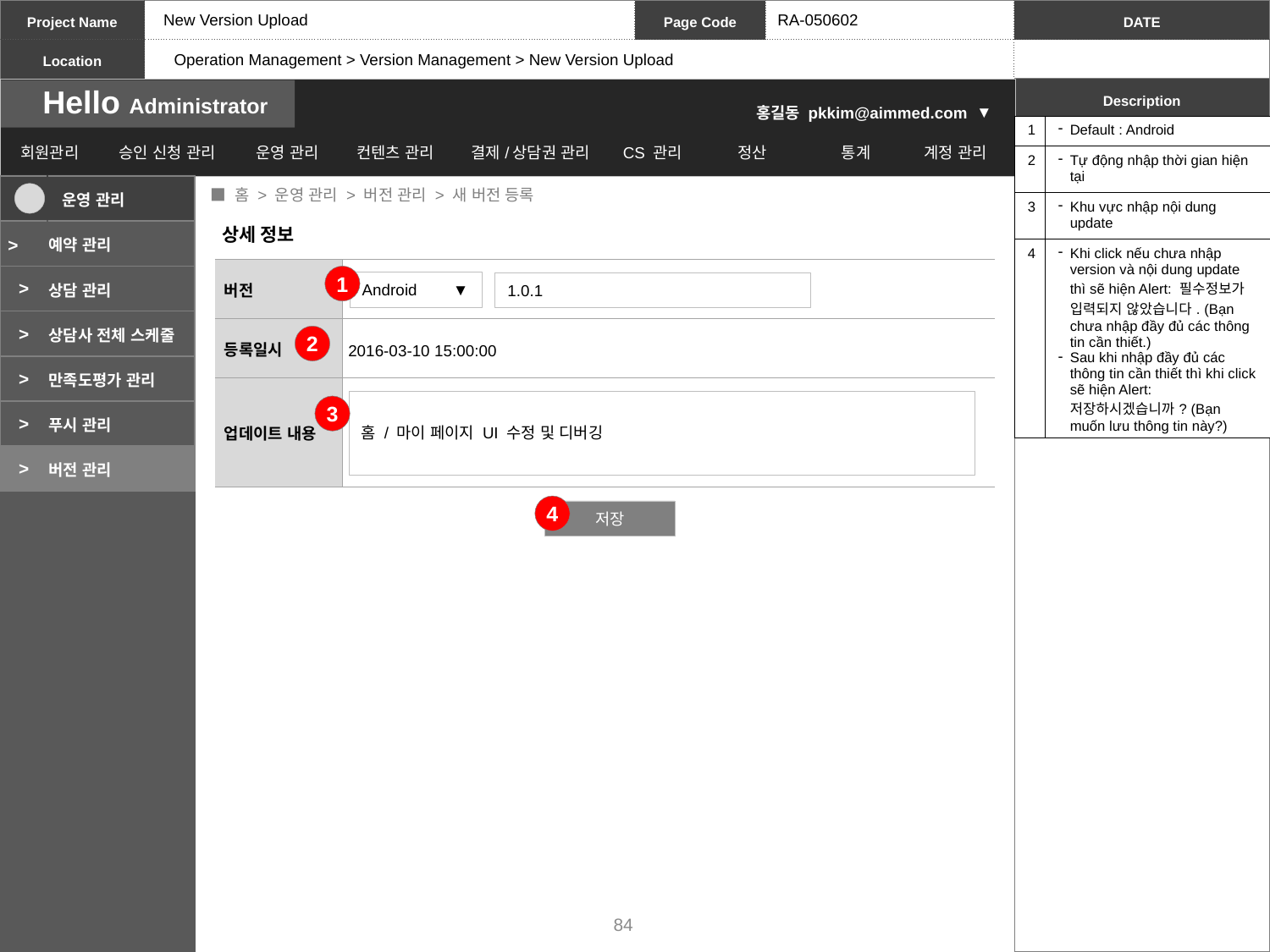

New Version Upload
RA-050602
Operation Management > Version Management > New Version Upload
| 1 | Default : Android |
| --- | --- |
| 2 | Tự động nhập thời gian hiện tại |
| 3 | Khu vực nhập nội dung update |
| 4 | Khi click nếu chưa nhập version và nội dung update thì sẽ hiện Alert: 필수정보가 입력되지 않았습니다. (Bạn chưa nhập đầy đủ các thông tin cần thiết.) Sau khi nhập đầy đủ các thông tin cần thiết thì khi click sẽ hiện Alert: 저장하시겠습니까? (Bạn muốn lưu thông tin này?) |
   ■ 홈 > 운영 관리 > 버전 관리 > 새 버전 등록

|  | 운영 관리 |
| --- | --- |
| > | 예약 관리 |
| > | 상담 관리 |
| > | 상담사 전체 스케줄 |
| > | 만족도평가 관리 |
| > | 푸시 관리 |
| > | 버전 관리 |

상세 정보
| 버전 |  |
| --- | --- |
| 등록일시 | 2016-03-10 15:00:00 |
| 업데이트 내용 |  |
1
Android        ▼
1.0.1
2
홈 / 마이 페이지 UI 수정 및 디버깅
3
4
저장
84